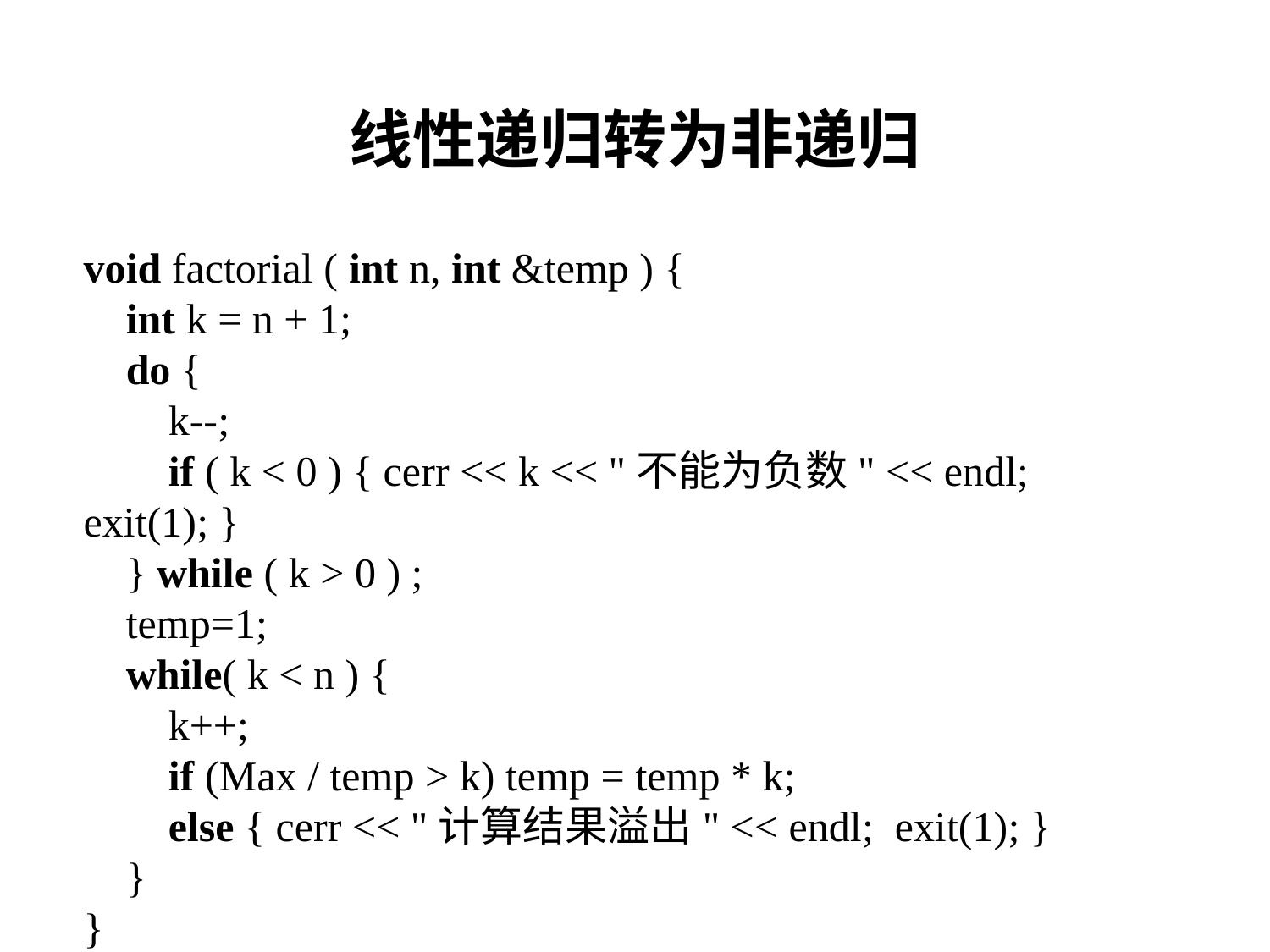

# 线性递归转为非递归
void factorial ( int n, int &temp ) {
    int k = n + 1;
    do {
        k--;
        if ( k < 0 ) { cerr << k << "不能为负数" << endl;  exit(1); }
    } while ( k > 0 ) ;
    temp=1;
    while( k < n ) {
        k++;
        if (Max / temp > k) temp = temp * k;
        else { cerr << "计算结果溢出" << endl;  exit(1); }
    }
}